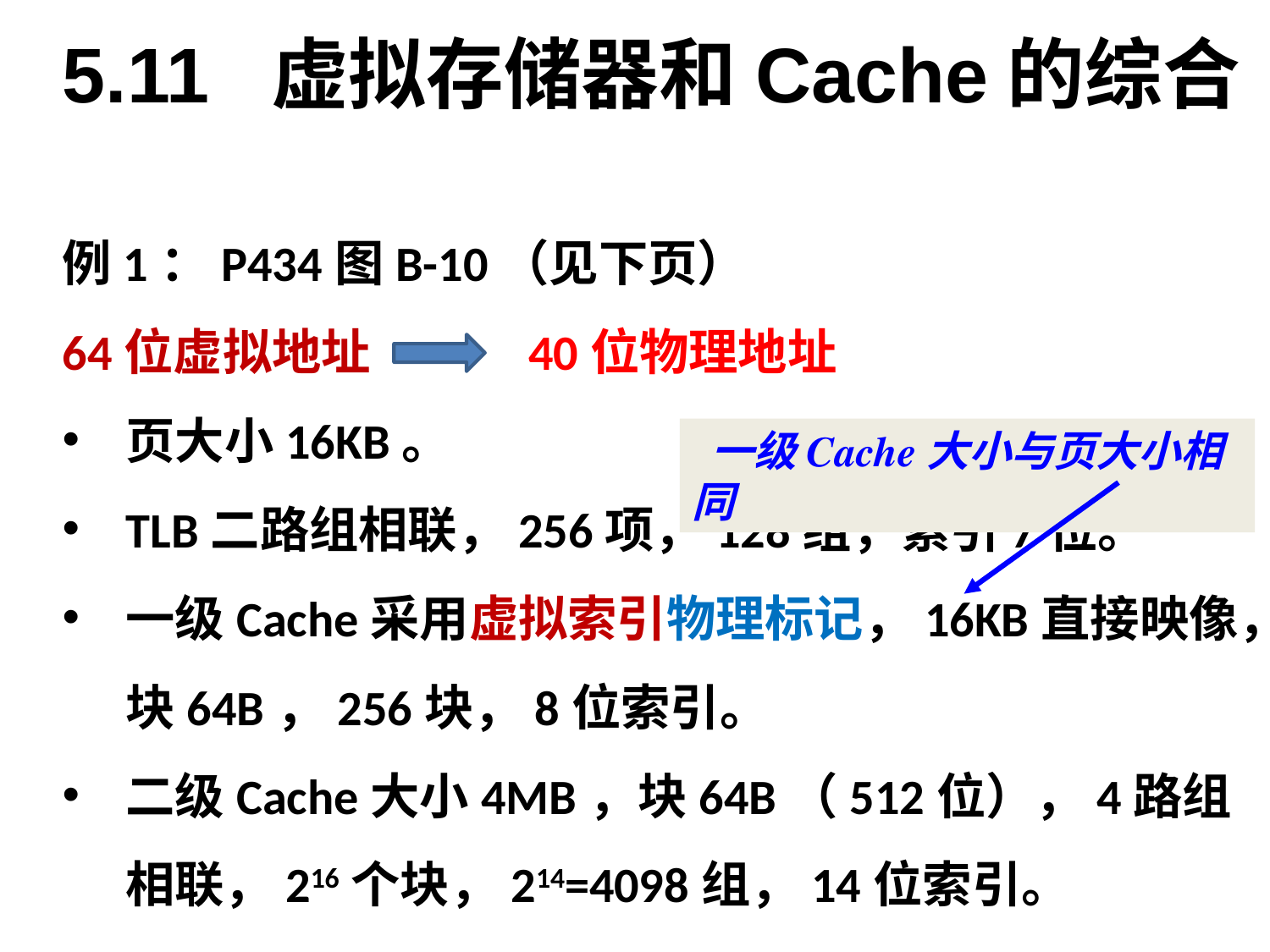

5.11  虚拟存储器和Cache的综合
例1：P434图B-10（见下页）
64位虚拟地址             40位物理地址
页大小16KB。
TLB二路组相联，256项，128组，索引7位。
一级Cache采用虚拟索引物理标记，16KB直接映像，块64B，256块，8位索引。
二级Cache大小4MB，块64B（512位），4路组相联，216个块，214=4098组，14位索引。

 一级Cache大小与页大小相同

38